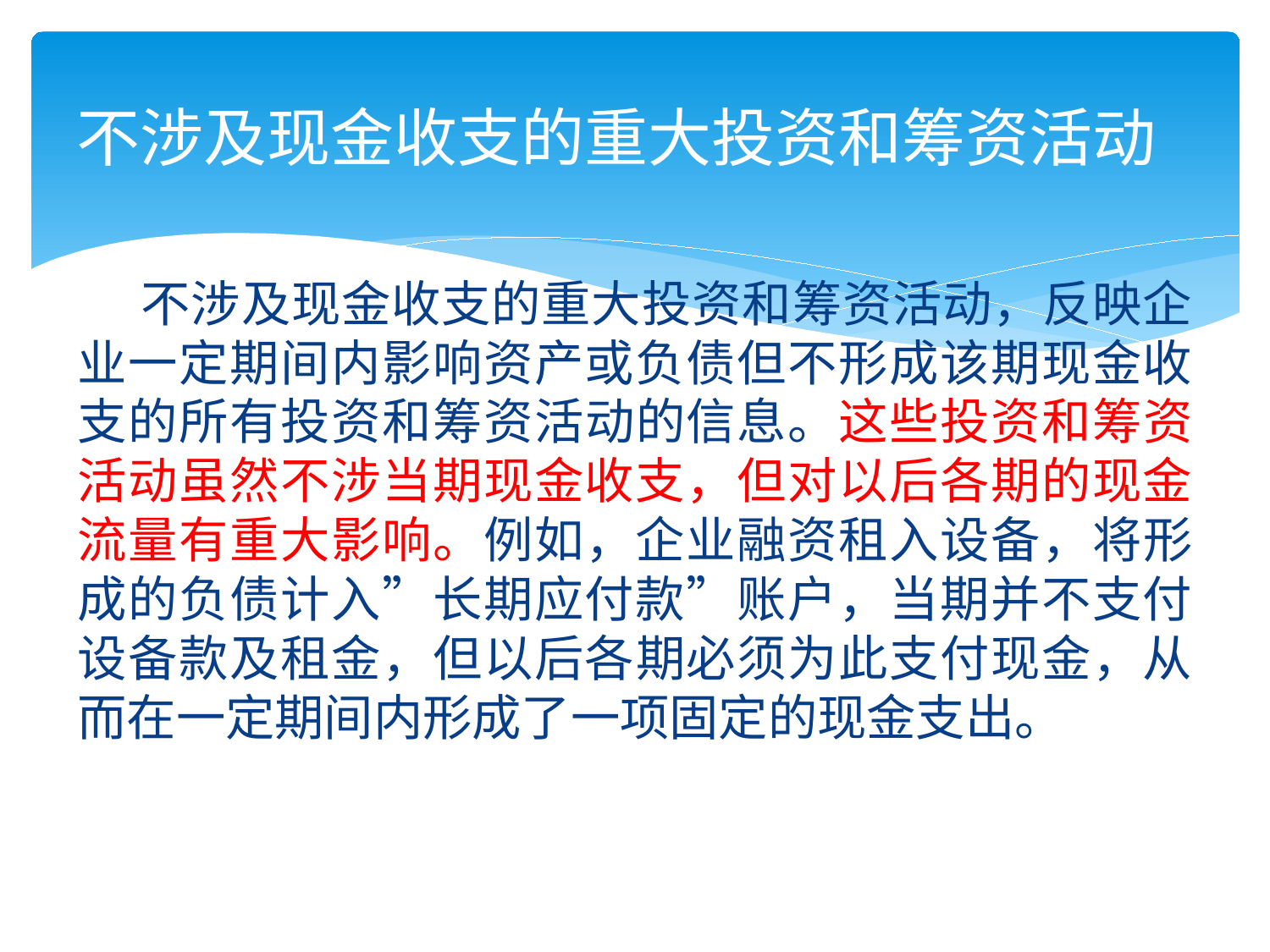

# 不涉及现金收支的重大投资和筹资活动
不涉及现金收支的重大投资和筹资活动，反映企业一定期间内影响资产或负债但不形成该期现金收支的所有投资和筹资活动的信息。这些投资和筹资活动虽然不涉当期现金收支，但对以后各期的现金流量有重大影响。例如，企业融资租入设备，将形成的负债计入”长期应付款”账户，当期并不支付设备款及租金，但以后各期必须为此支付现金，从而在一定期间内形成了一项固定的现金支出。